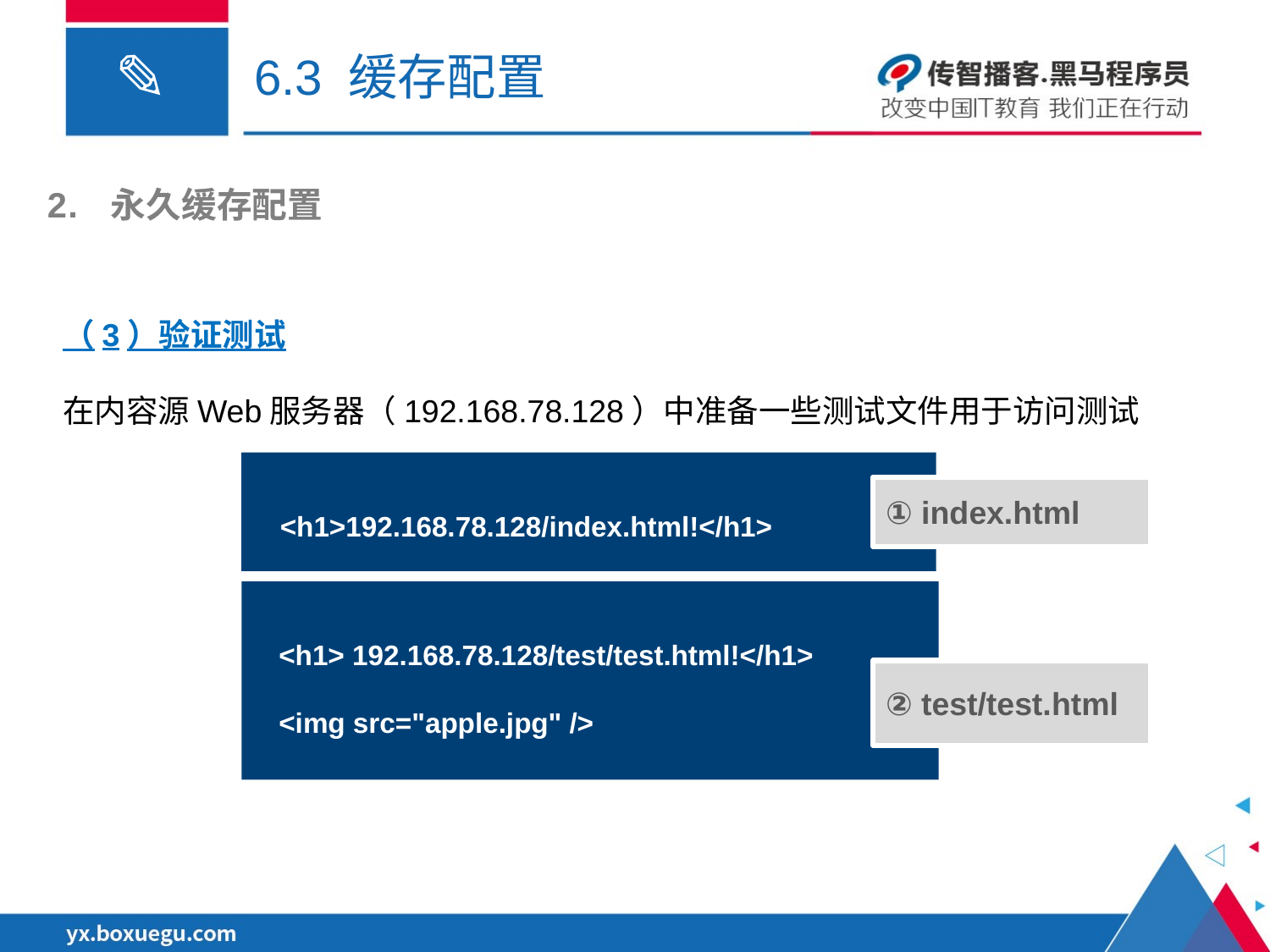

# 6.3 缓存配置
永久缓存配置
（3）验证测试
在内容源Web服务器（192.168.78.128）中准备一些测试文件用于访问测试

<h1>192.168.78.128/index.html!</h1>
① index.html

<h1> 192.168.78.128/test/test.html!</h1>
<img src="apple.jpg" />
② test/test.html